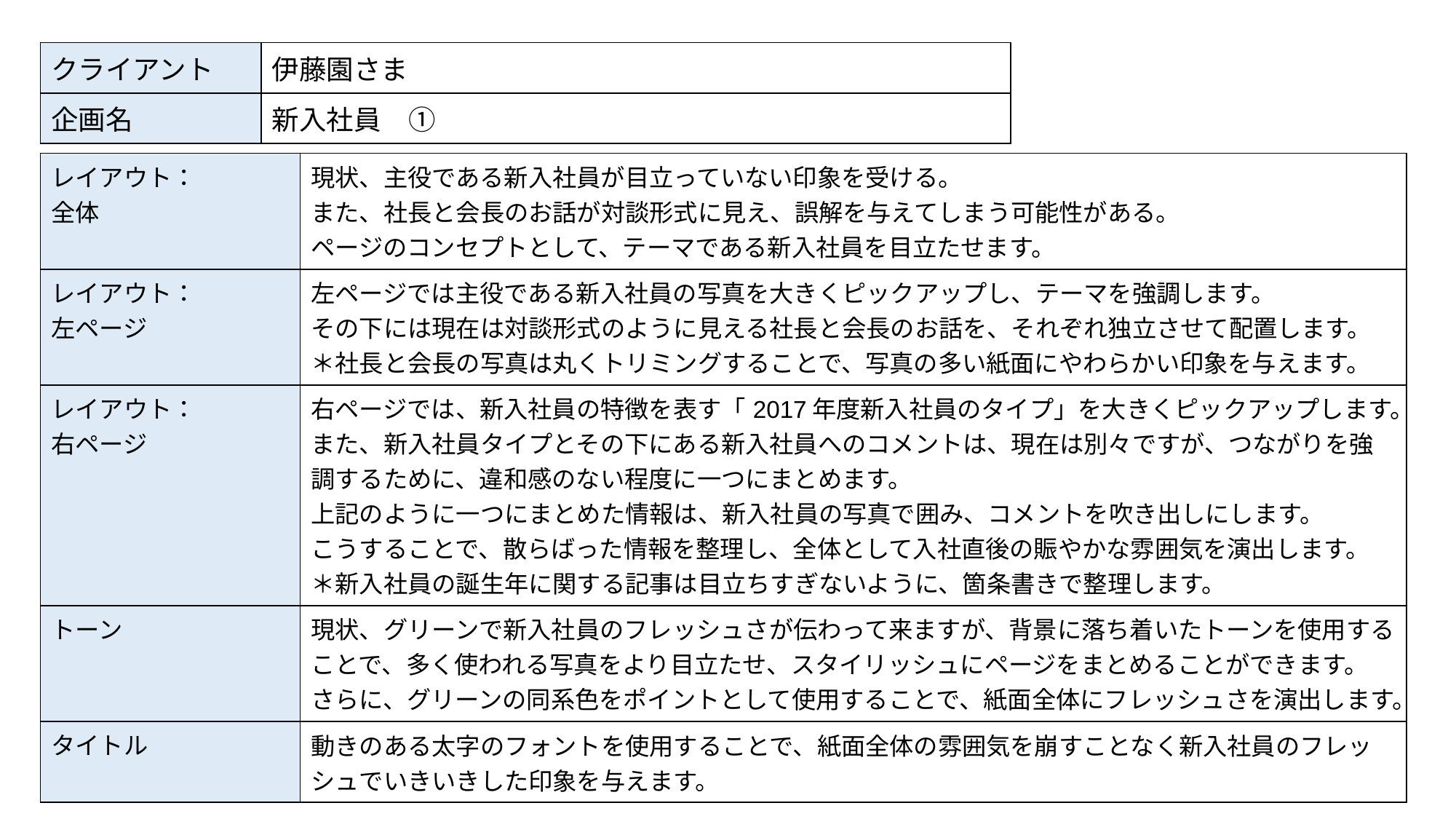

| クライアント | 伊藤園さま |
| --- | --- |
| 企画名 | 新入社員　① |
| レイアウト： 全体 | 現状、主役である新入社員が目立っていない印象を受ける。 また、社長と会長のお話が対談形式に見え、誤解を与えてしまう可能性がある。 ページのコンセプトとして、テーマである新入社員を目立たせます。 |
| --- | --- |
| レイアウト： 左ページ | 左ページでは主役である新入社員の写真を大きくピックアップし、テーマを強調します。 その下には現在は対談形式のように見える社長と会長のお話を、それぞれ独立させて配置します。 ＊社長と会長の写真は丸くトリミングすることで、写真の多い紙面にやわらかい印象を与えます。 |
| レイアウト： 右ページ | 右ページでは、新入社員の特徴を表す「2017年度新入社員のタイプ」を大きくピックアップします。 また、新入社員タイプとその下にある新入社員へのコメントは、現在は別々ですが、つながりを強調するために、違和感のない程度に一つにまとめます。 上記のように一つにまとめた情報は、新入社員の写真で囲み、コメントを吹き出しにします。 こうすることで、散らばった情報を整理し、全体として入社直後の賑やかな雰囲気を演出します。 ＊新入社員の誕生年に関する記事は目立ちすぎないように、箇条書きで整理します。 |
| トーン | 現状、グリーンで新入社員のフレッシュさが伝わって来ますが、背景に落ち着いたトーンを使用することで、多く使われる写真をより目立たせ、スタイリッシュにページをまとめることができます。 さらに、グリーンの同系色をポイントとして使用することで、紙面全体にフレッシュさを演出します。 |
| タイトル | 動きのある太字のフォントを使用することで、紙面全体の雰囲気を崩すことなく新入社員のフレッシュでいきいきした印象を与えます。 |